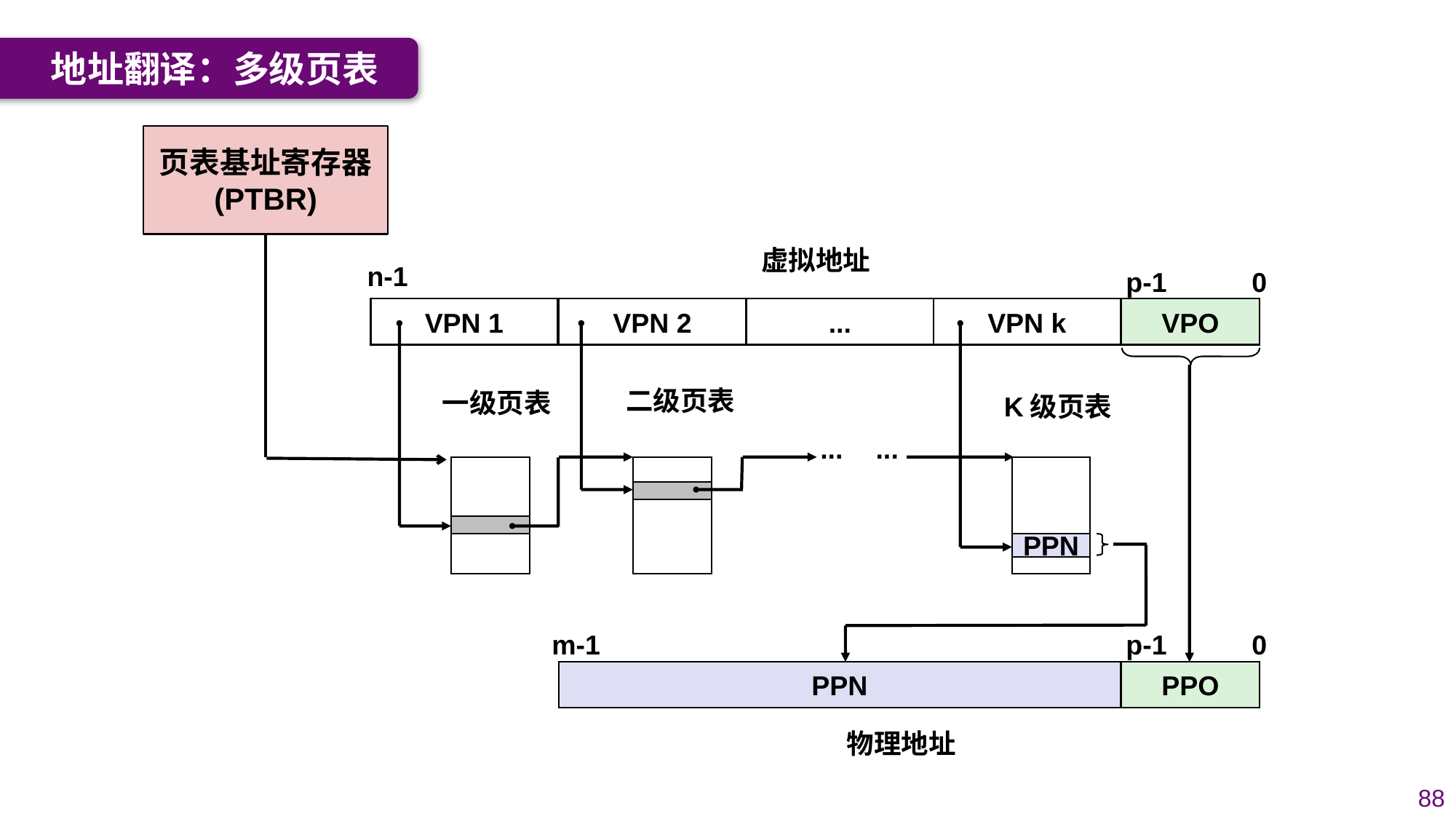

地址翻译：多级页表
页表基址寄存器 (PTBR)
虚拟地址
n-1
p-1
0

VPN 1
VPN 2
...
VPN k
VPO

二级页表
一级页表
K级页表
...
...

PPN

m-1
p-1
0

PPN
PPO
物理地址
88